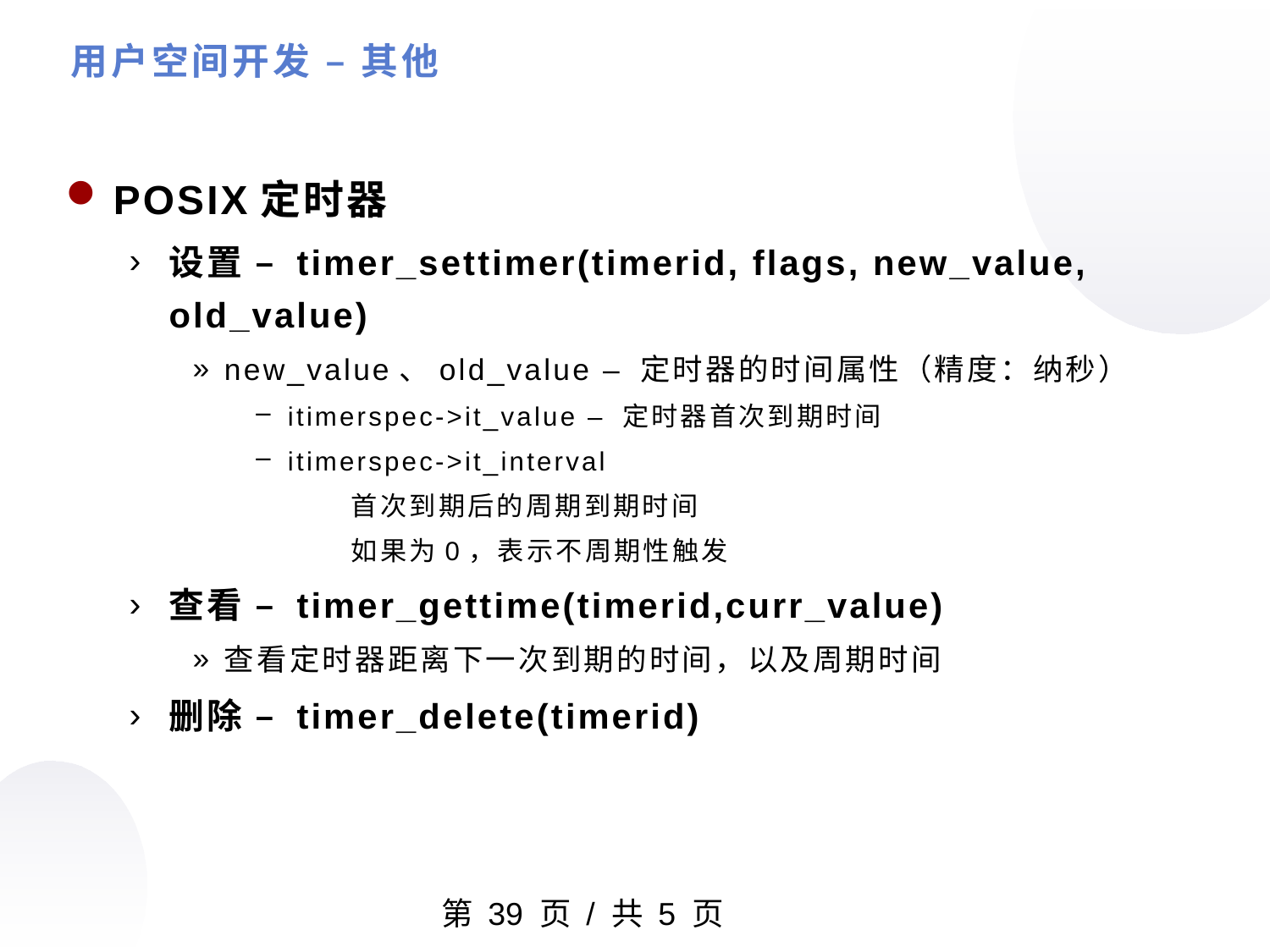

用户空间开发 – 其他

POSIX定时器
设置 – timer_settimer(timerid, flags, new_value, old_value)
new_value、old_value – 定时器的时间属性（精度：纳秒）
itimerspec->it_value – 定时器首次到期时间
itimerspec->it_interval
首次到期后的周期到期时间
如果为0，表示不周期性触发
查看 – timer_gettime(timerid,curr_value)
查看定时器距离下一次到期的时间，以及周期时间
删除 – timer_delete(timerid)

第 39 页 / 共 5 页